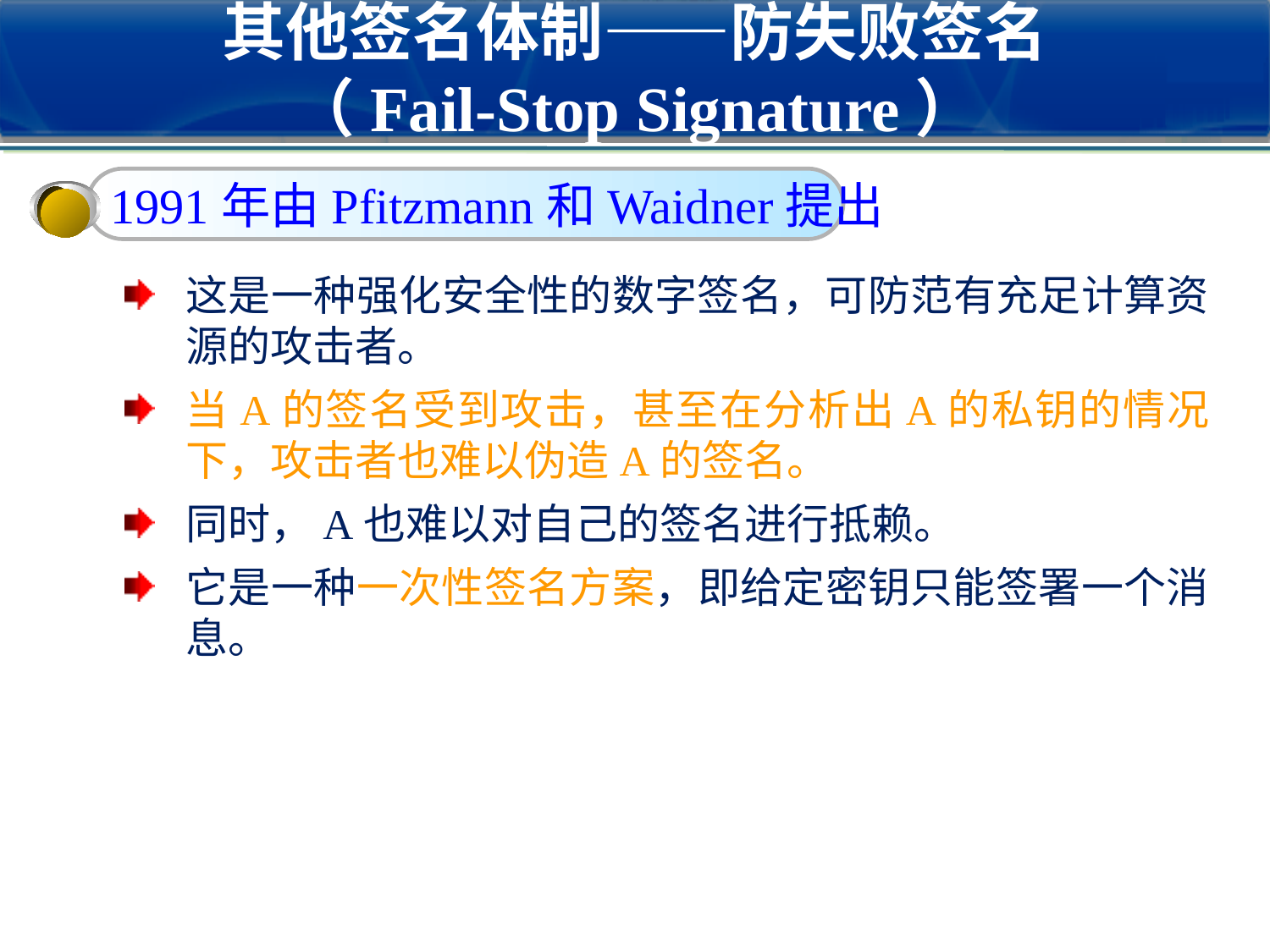

# 其他签名体制——防失败签名 （Fail-Stop Signature）
1991年由Pfitzmann和Waidner提出

这是一种强化安全性的数字签名，可防范有充足计算资源的攻击者。
当A的签名受到攻击，甚至在分析出A的私钥的情况下，攻击者也难以伪造A的签名。
同时，A也难以对自己的签名进行抵赖。
它是一种一次性签名方案，即给定密钥只能签署一个消息。